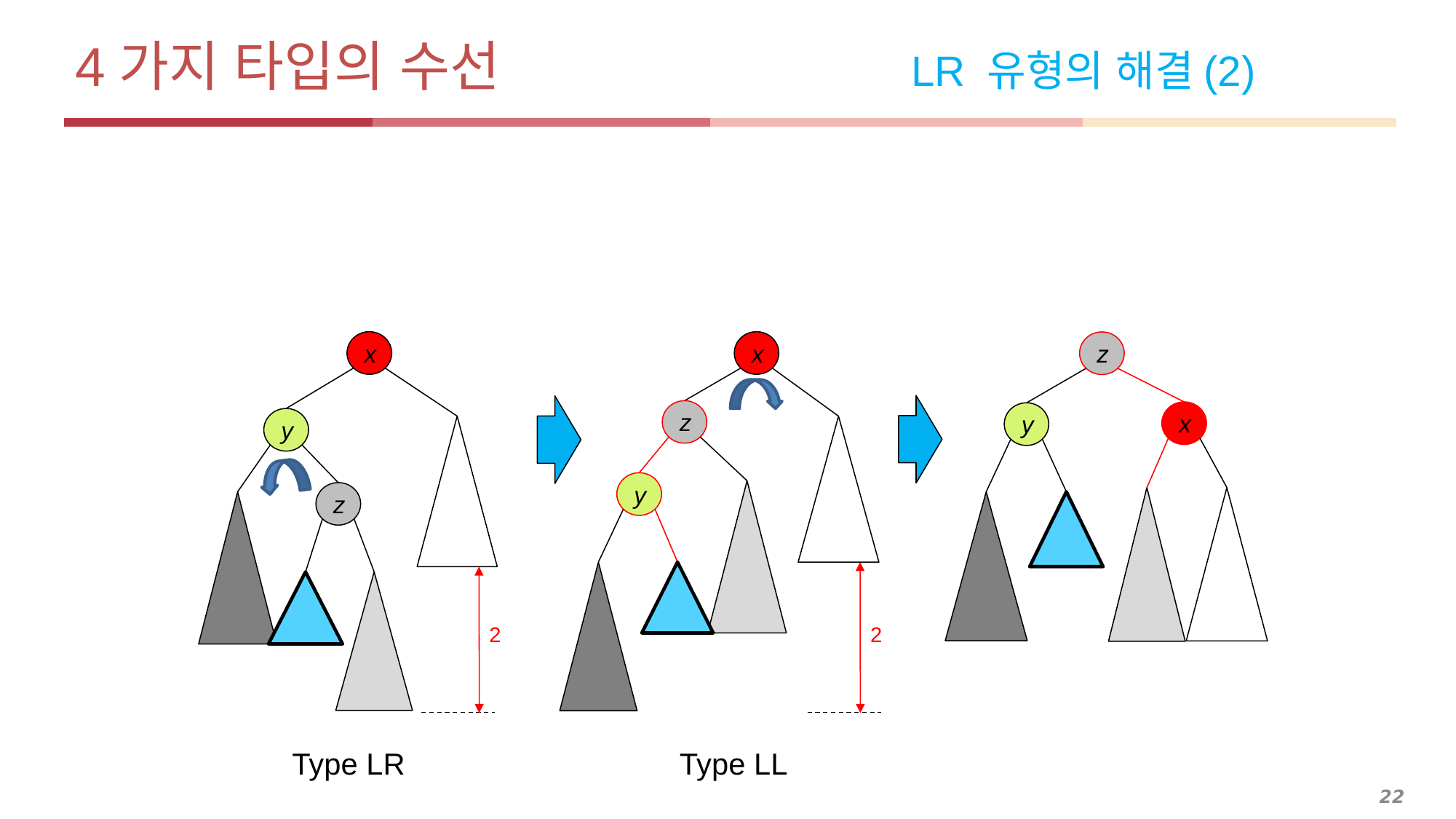

# 4가지 타입의 수선                          LR 유형의 해결(2)
x
x
z

z
x
y
y

y

z

2
2
Type LR
Type LL